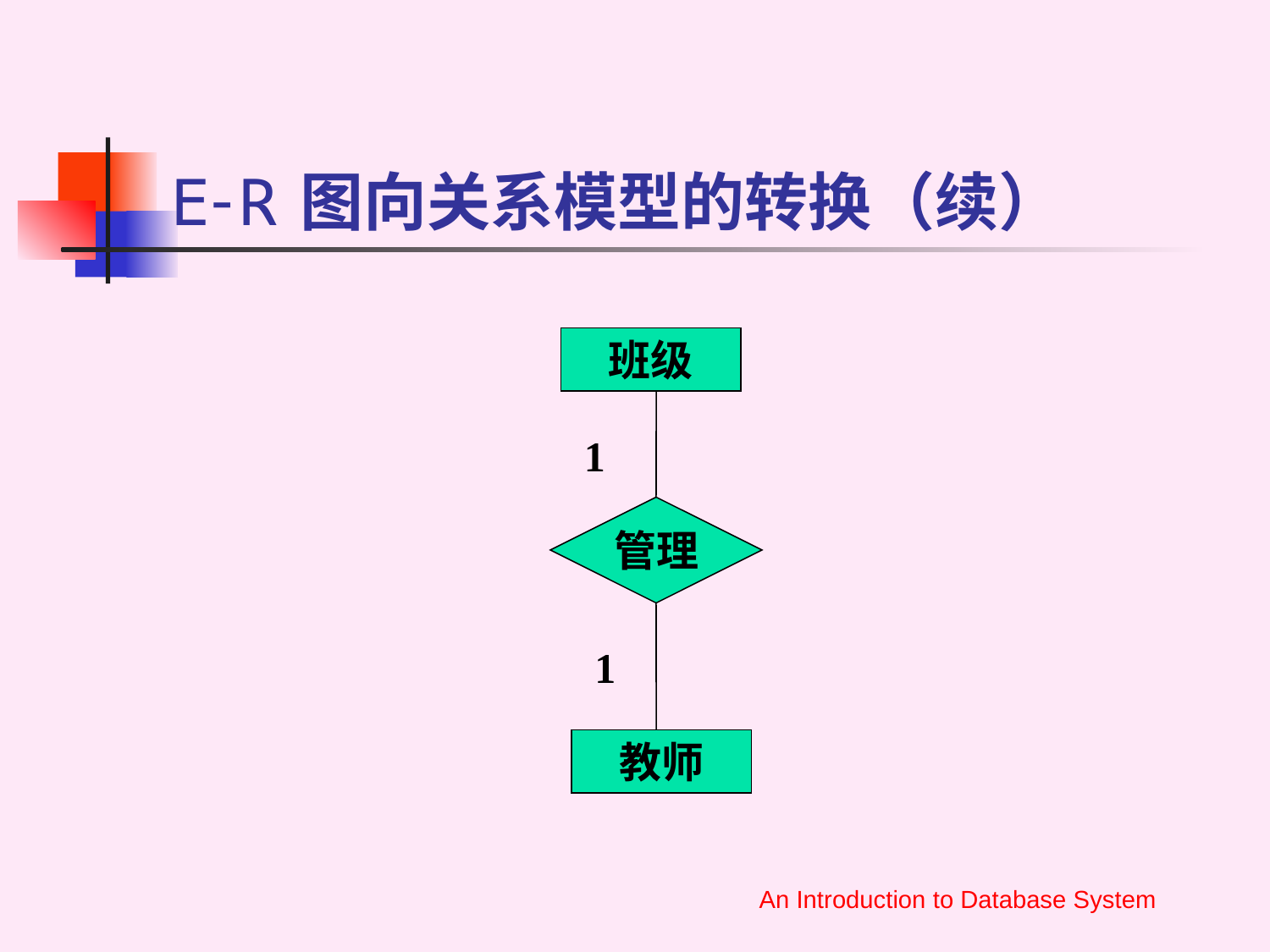

# E-R图向关系模型的转换（续）
班级

1
管理

1
教师
An Introduction to Database System